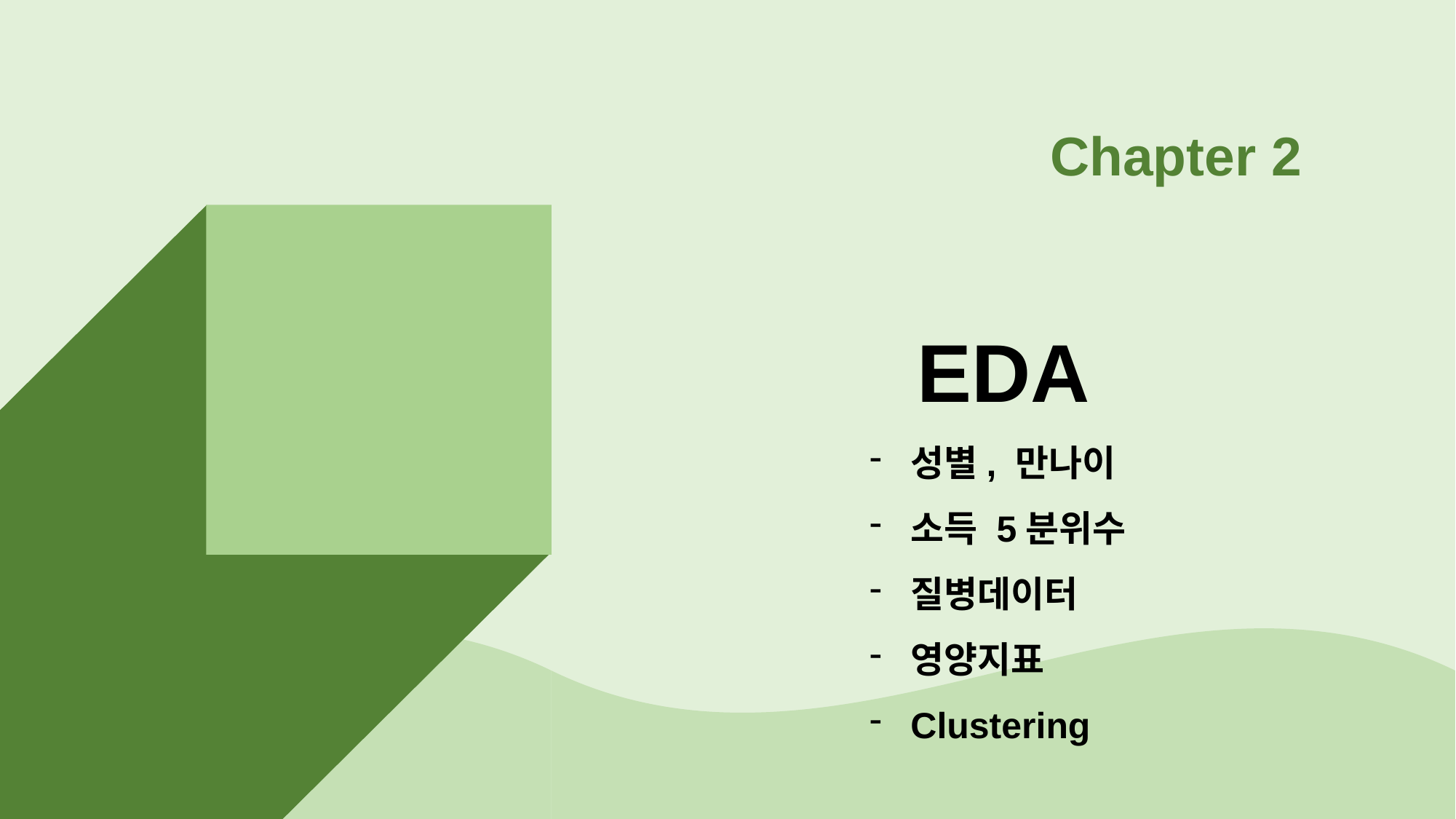

Chapter 2

EDA

성별, 만나이
소득 5분위수
질병데이터
영양지표
Clustering